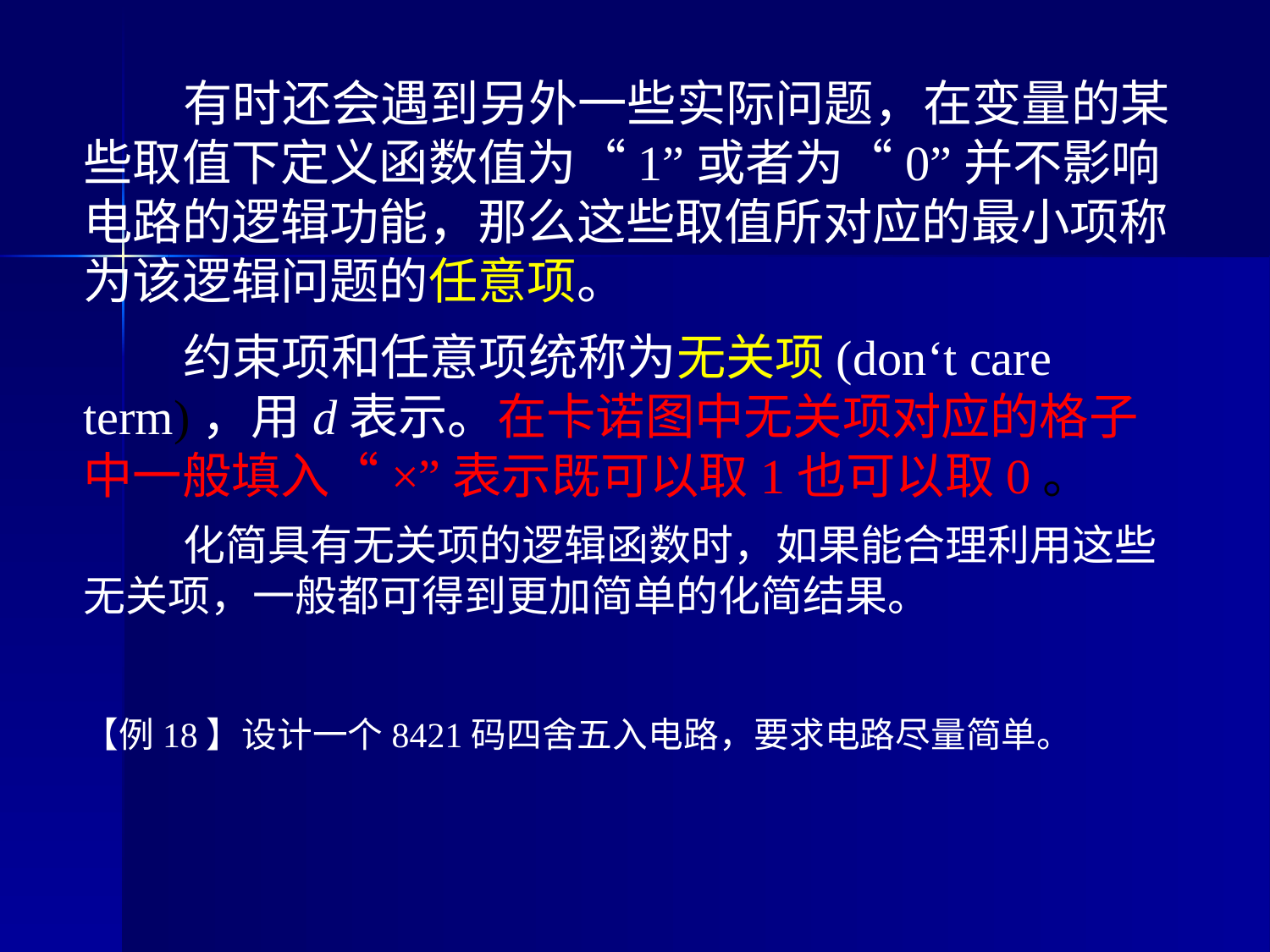

有时还会遇到另外一些实际问题，在变量的某些取值下定义函数值为“1”或者为“0”并不影响电路的逻辑功能，那么这些取值所对应的最小项称为该逻辑问题的任意项。
约束项和任意项统称为无关项(don‘t care term)，用d表示。在卡诺图中无关项对应的格子中一般填入“×”表示既可以取1也可以取0。
化简具有无关项的逻辑函数时，如果能合理利用这些无关项，一般都可得到更加简单的化简结果。
【例18】设计一个8421码四舍五入电路，要求电路尽量简单。